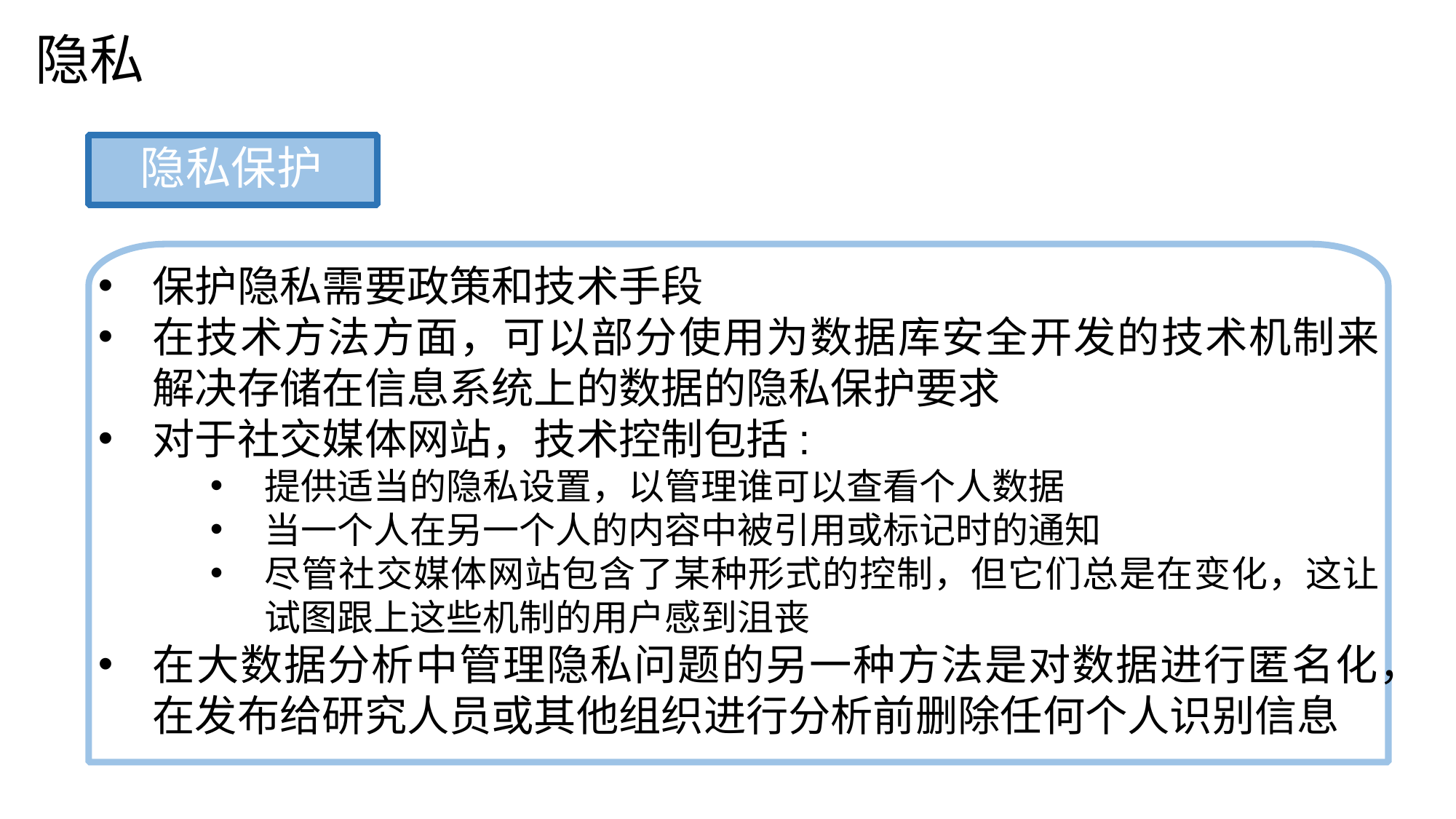

隐私

隐私保护
保护隐私需要政策和技术手段
在技术方法方面，可以部分使用为数据库安全开发的技术机制来解决存储在信息系统上的数据的隐私保护要求
对于社交媒体网站，技术控制包括:
提供适当的隐私设置，以管理谁可以查看个人数据
当一个人在另一个人的内容中被引用或标记时的通知
尽管社交媒体网站包含了某种形式的控制，但它们总是在变化，这让试图跟上这些机制的用户感到沮丧
在大数据分析中管理隐私问题的另一种方法是对数据进行匿名化，在发布给研究人员或其他组织进行分析前删除任何个人识别信息